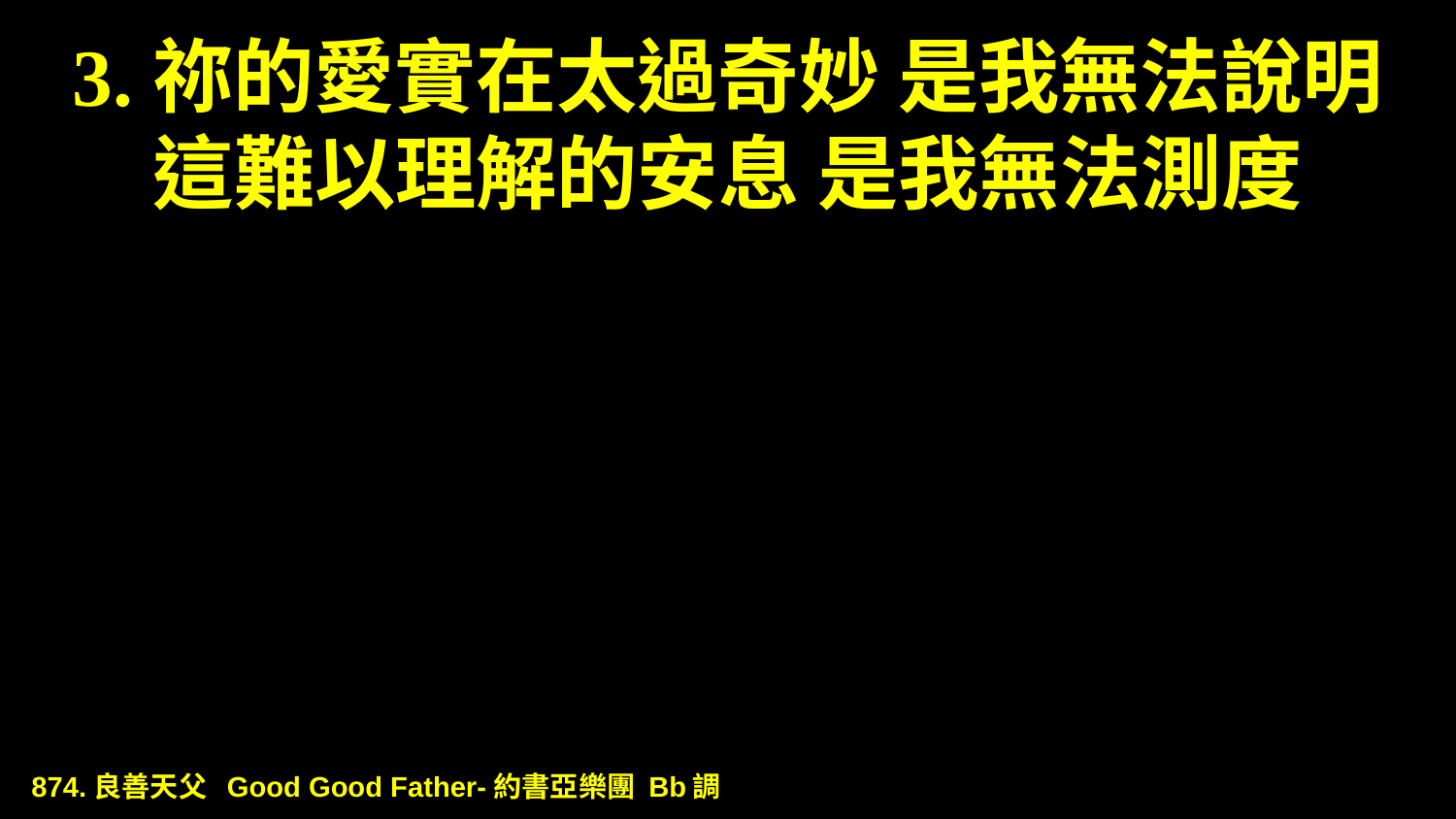

# 3.祢的愛實在太過奇妙 是我無法說明 這難以理解的安息 是我無法測度
874.良善天父  Good Good Father-約書亞樂團 Bb調